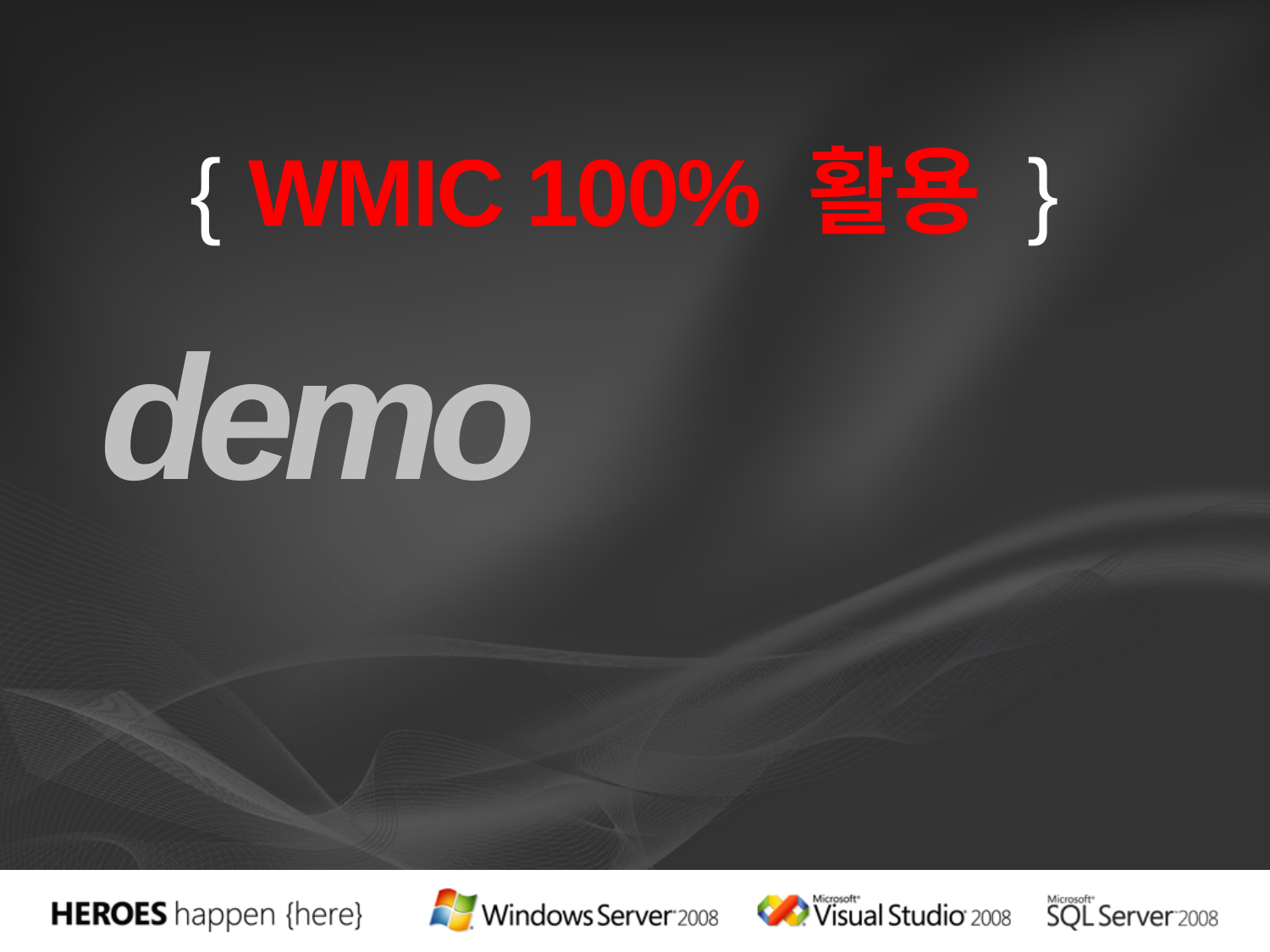

# { WMIC 100% 활용 }
demo